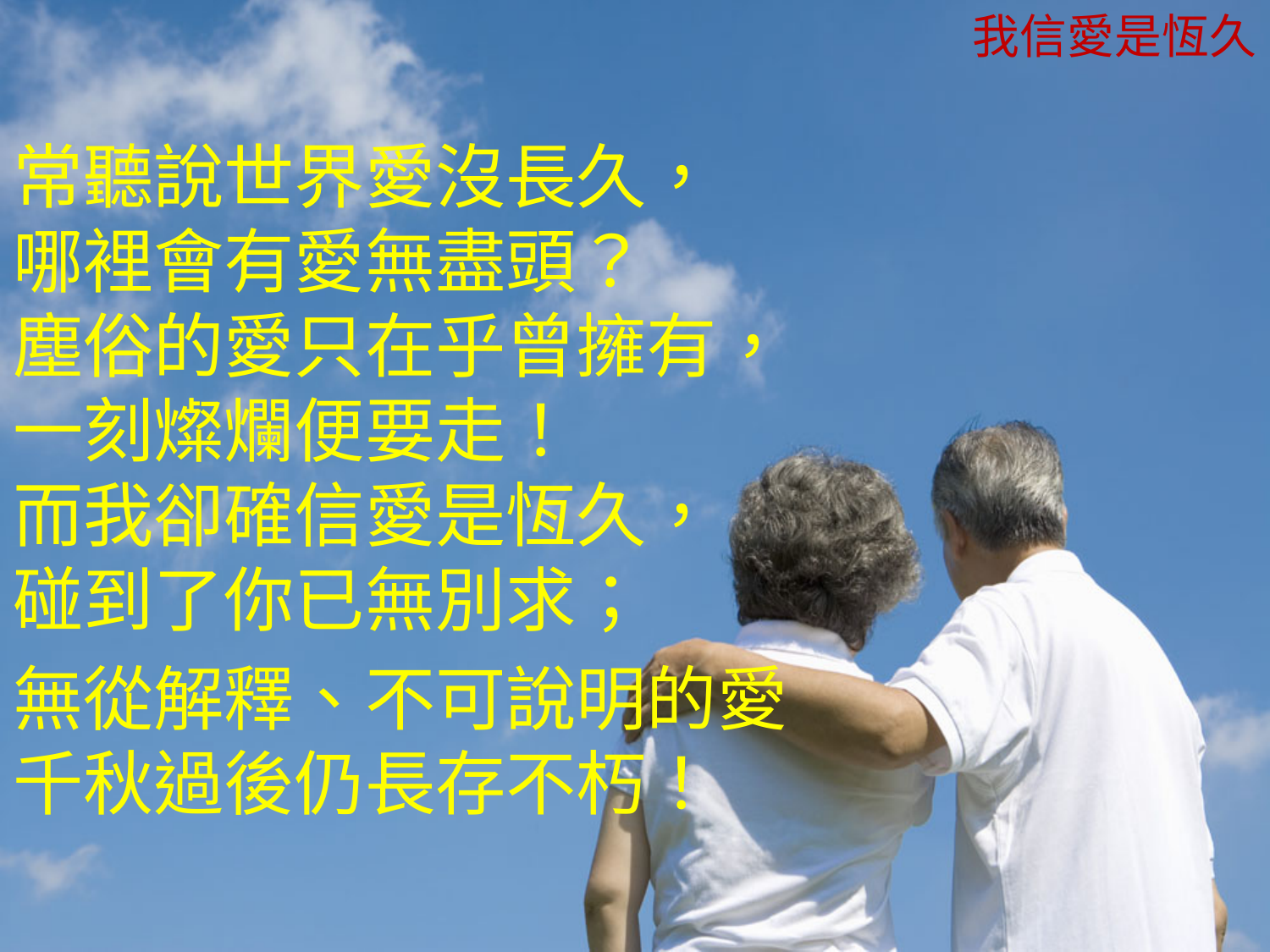

# 我信愛是恆久
常聽說世界愛沒長久，
哪裡會有愛無盡頭？
塵俗的愛只在乎曾擁有，
一刻燦爛便要走！
而我卻確信愛是恆久，
碰到了你已無別求；
無從解釋、不可說明的愛
千秋過後仍長存不朽！